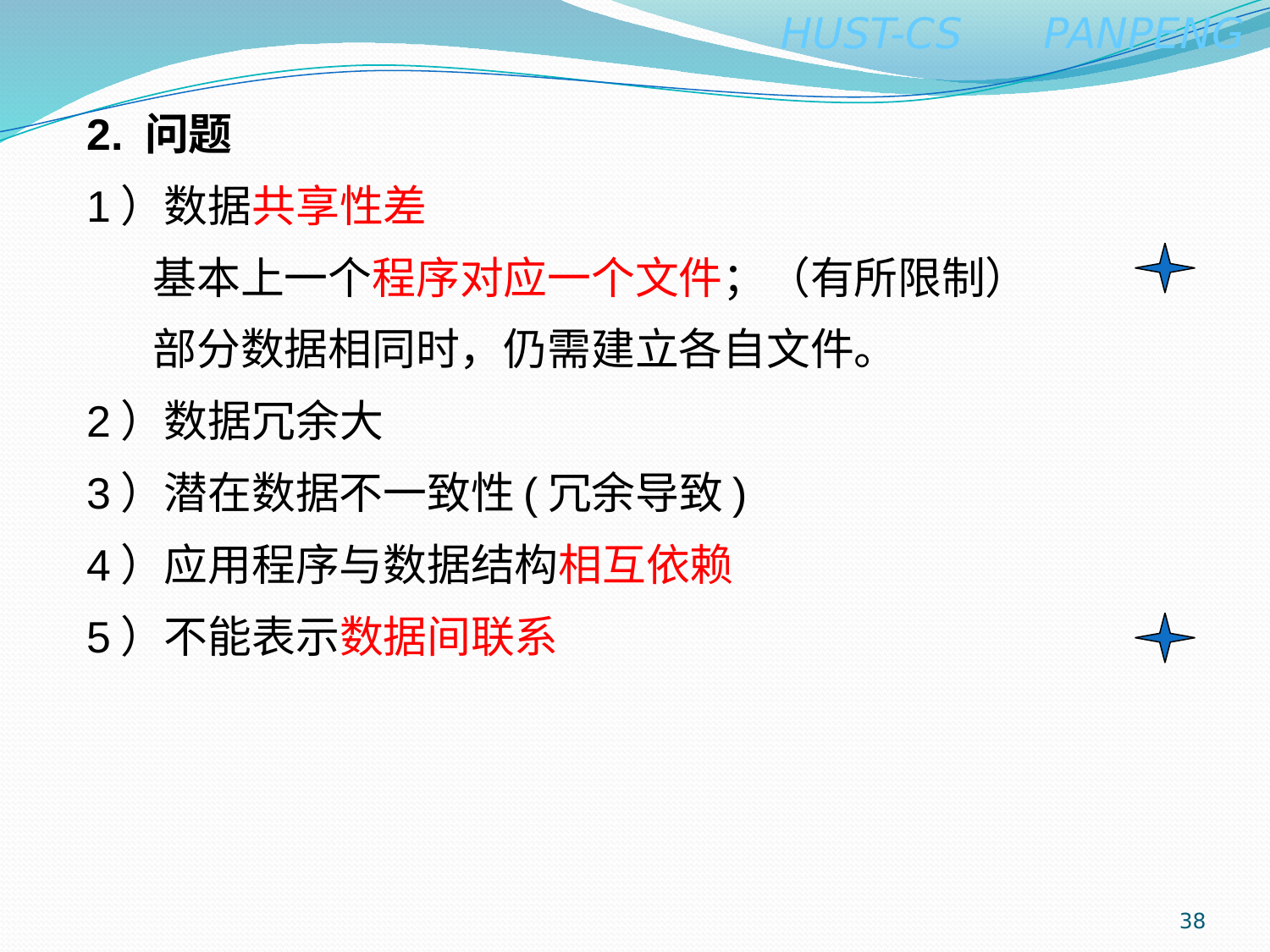

2. 问题
1）数据共享性差
 基本上一个程序对应一个文件；（有所限制）
 部分数据相同时，仍需建立各自文件。
2）数据冗余大
3）潜在数据不一致性(冗余导致)
4）应用程序与数据结构相互依赖
5）不能表示数据间联系

38